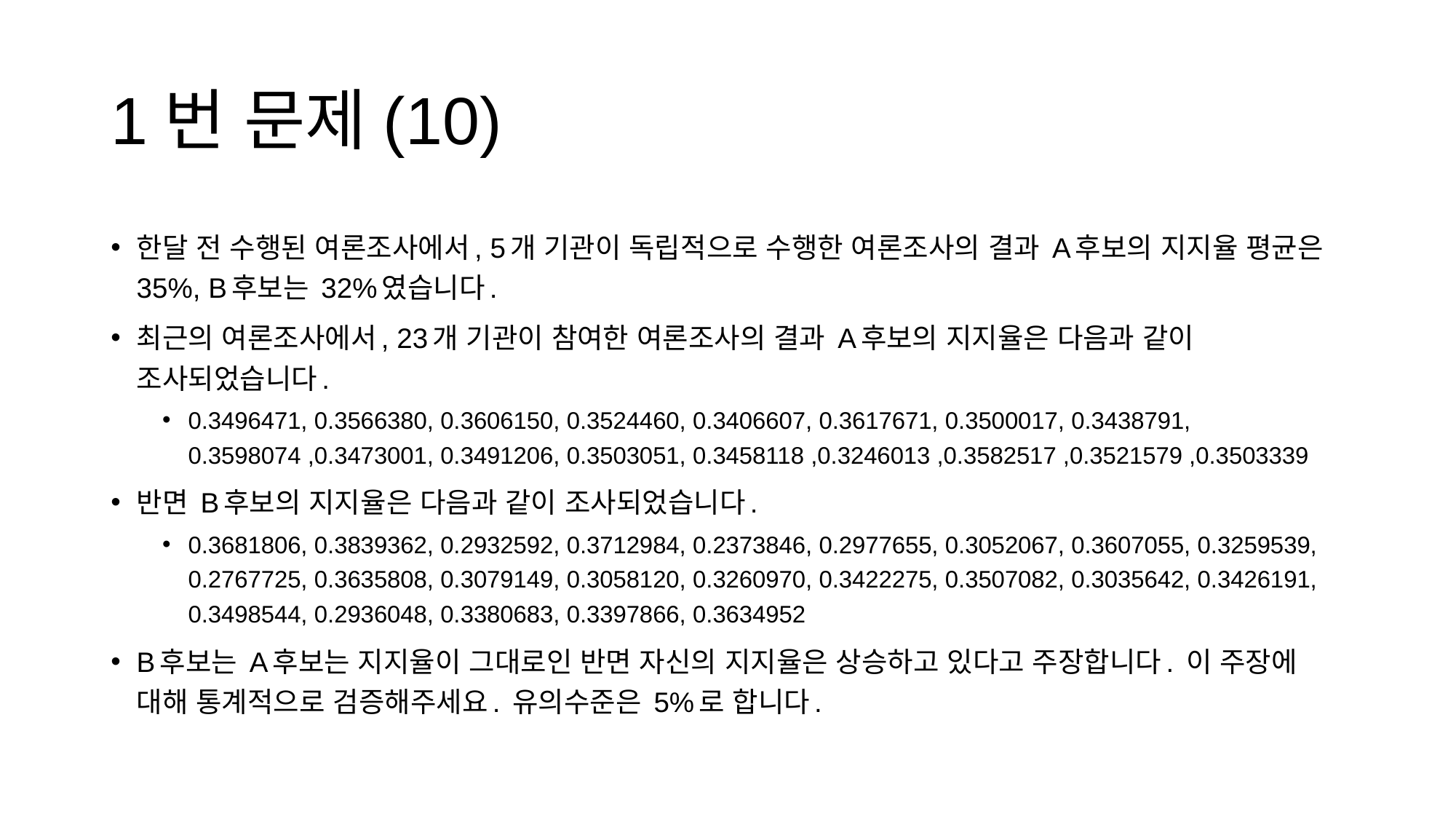

# 1번 문제(10)
한달 전 수행된 여론조사에서, 5개 기관이 독립적으로 수행한 여론조사의 결과 A후보의 지지율 평균은 35%, B후보는 32%였습니다.
최근의 여론조사에서, 23개 기관이 참여한 여론조사의 결과 A후보의 지지율은 다음과 같이 조사되었습니다.
0.3496471, 0.3566380, 0.3606150, 0.3524460, 0.3406607, 0.3617671, 0.3500017, 0.3438791, 0.3598074 ,0.3473001, 0.3491206, 0.3503051, 0.3458118 ,0.3246013 ,0.3582517 ,0.3521579 ,0.3503339
반면 B후보의 지지율은 다음과 같이 조사되었습니다.
0.3681806, 0.3839362, 0.2932592, 0.3712984, 0.2373846, 0.2977655, 0.3052067, 0.3607055, 0.3259539, 0.2767725, 0.3635808, 0.3079149, 0.3058120, 0.3260970, 0.3422275, 0.3507082, 0.3035642, 0.3426191, 0.3498544, 0.2936048, 0.3380683, 0.3397866, 0.3634952
B후보는 A후보는 지지율이 그대로인 반면 자신의 지지율은 상승하고 있다고 주장합니다. 이 주장에 대해 통계적으로 검증해주세요. 유의수준은 5%로 합니다.